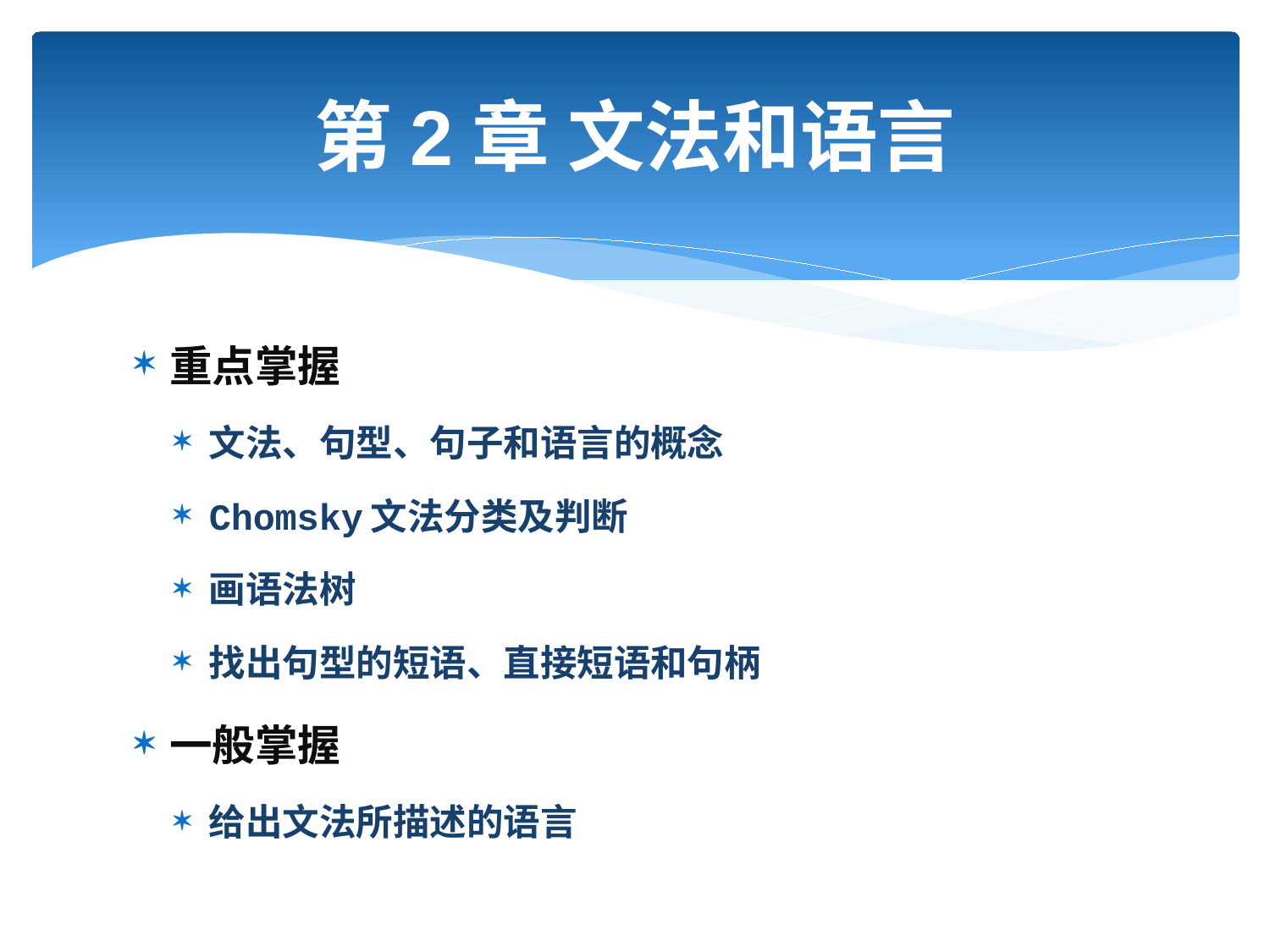

# 第2章 文法和语言
重点掌握
文法、句型、句子和语言的概念
Chomsky文法分类及判断
画语法树
找出句型的短语、直接短语和句柄
一般掌握
给出文法所描述的语言